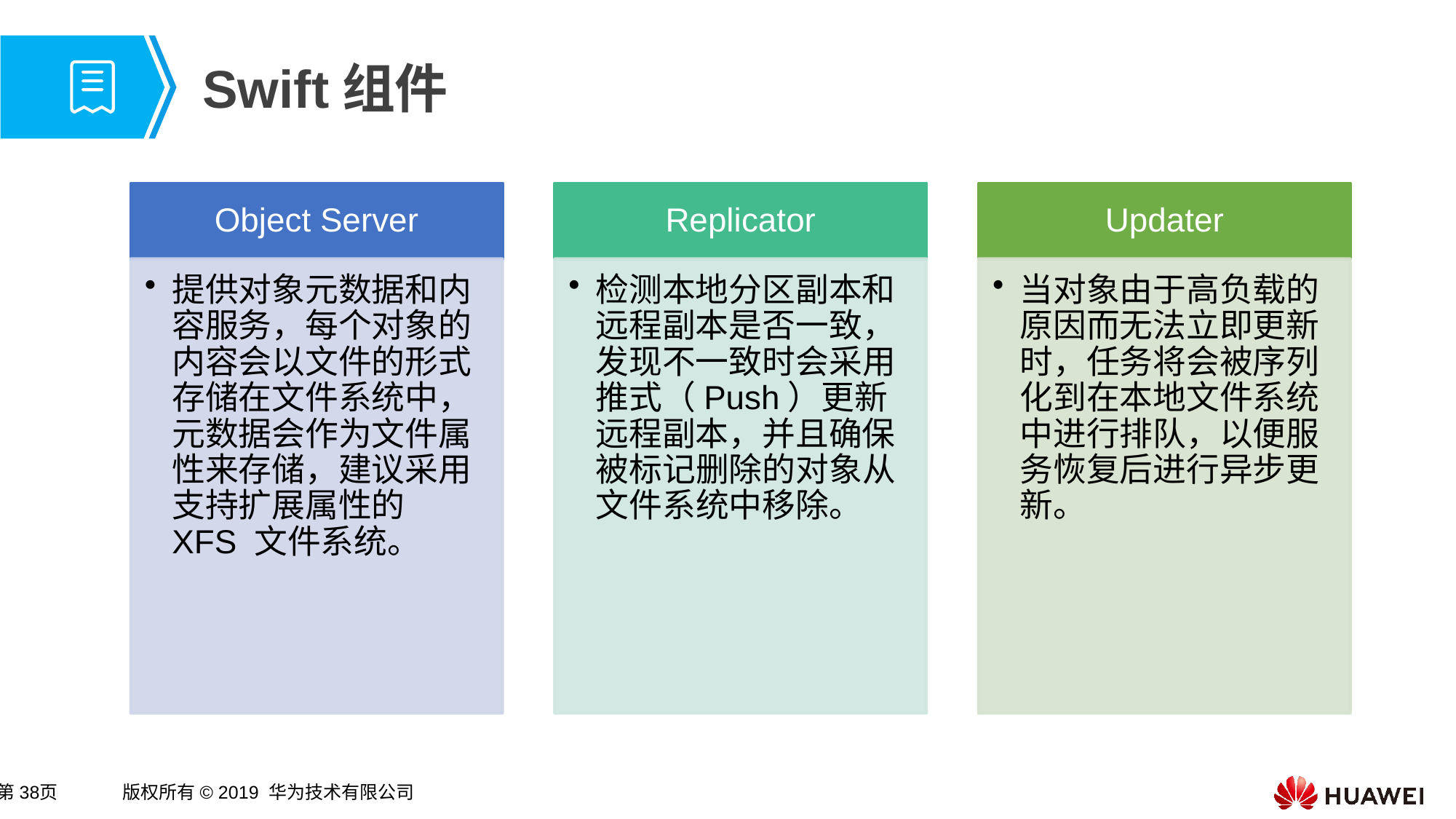

# Swift组件
Object Server
提供对象元数据和内容服务，每个对象的内容会以文件的形式存储在文件系统中，元数据会作为文件属性来存储，建议采用支持扩展属性的 XFS 文件系统。
Replicator
检测本地分区副本和远程副本是否一致，发现不一致时会采用推式（Push）更新远程副本，并且确保被标记删除的对象从文件系统中移除。
Updater
当对象由于高负载的原因而无法立即更新时，任务将会被序列化到在本地文件系统中进行排队，以便服务恢复后进行异步更新。